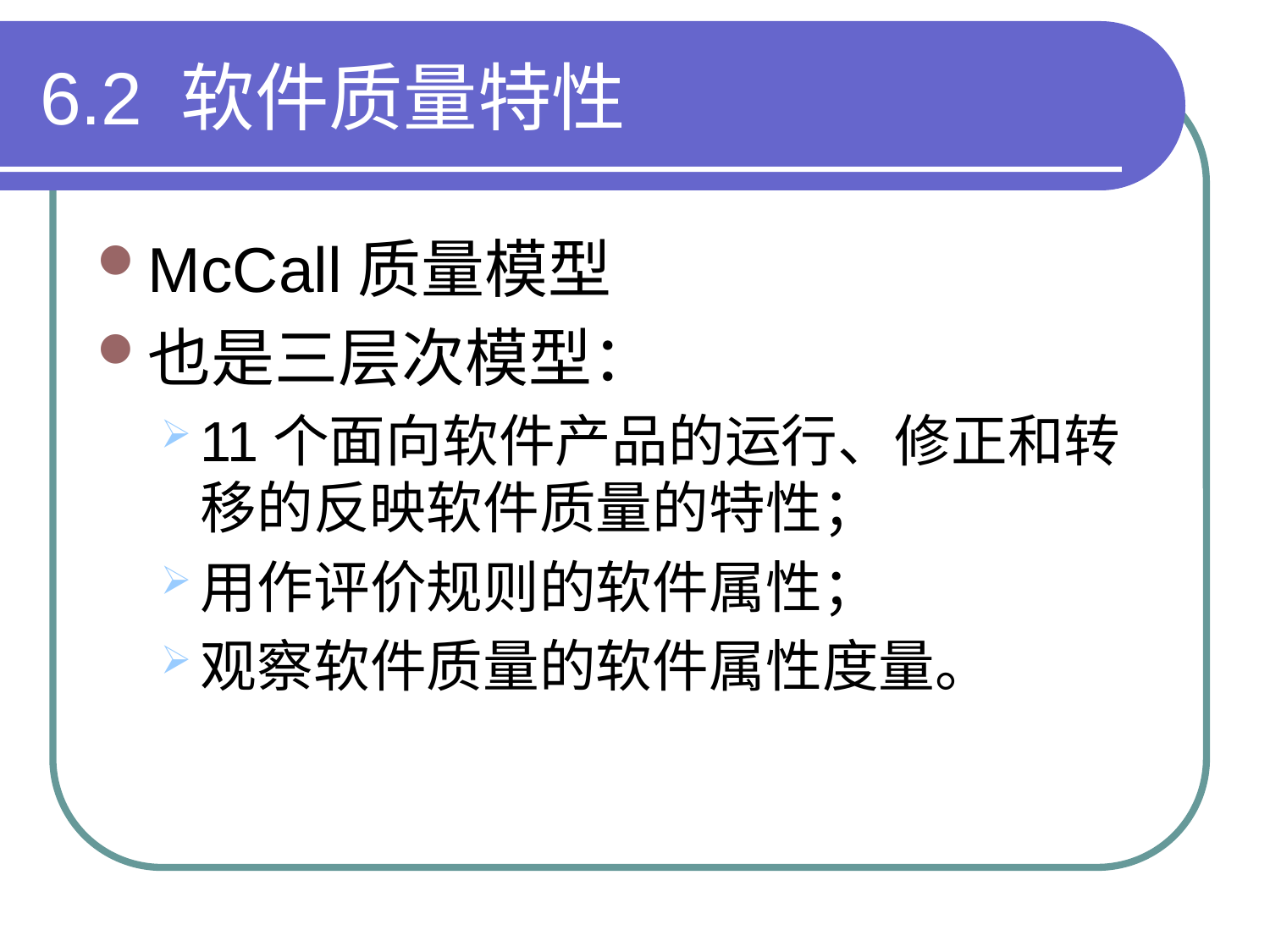

# 6.2 软件质量特性
McCall质量模型
也是三层次模型：
11个面向软件产品的运行、修正和转移的反映软件质量的特性；
用作评价规则的软件属性；
观察软件质量的软件属性度量。

22